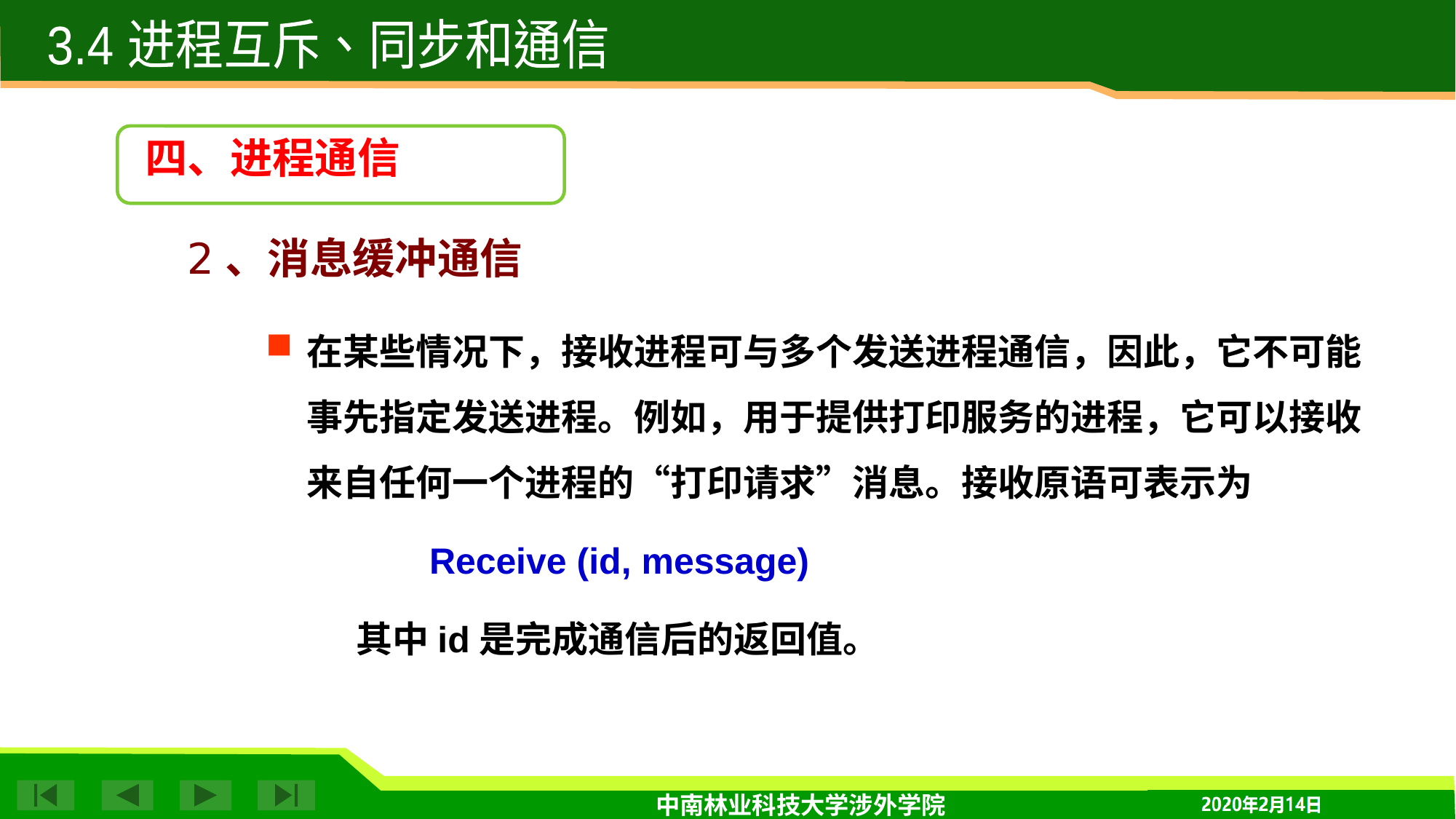

3.4 进程互斥、同步和通信
四、进程通信

2、消息缓冲通信
在某些情况下，接收进程可与多个发送进程通信，因此，它不可能事先指定发送进程。例如，用于提供打印服务的进程，它可以接收来自任何一个进程的“打印请求”消息。接收原语可表示为
Receive (id, message)
          其中id是完成通信后的返回值。